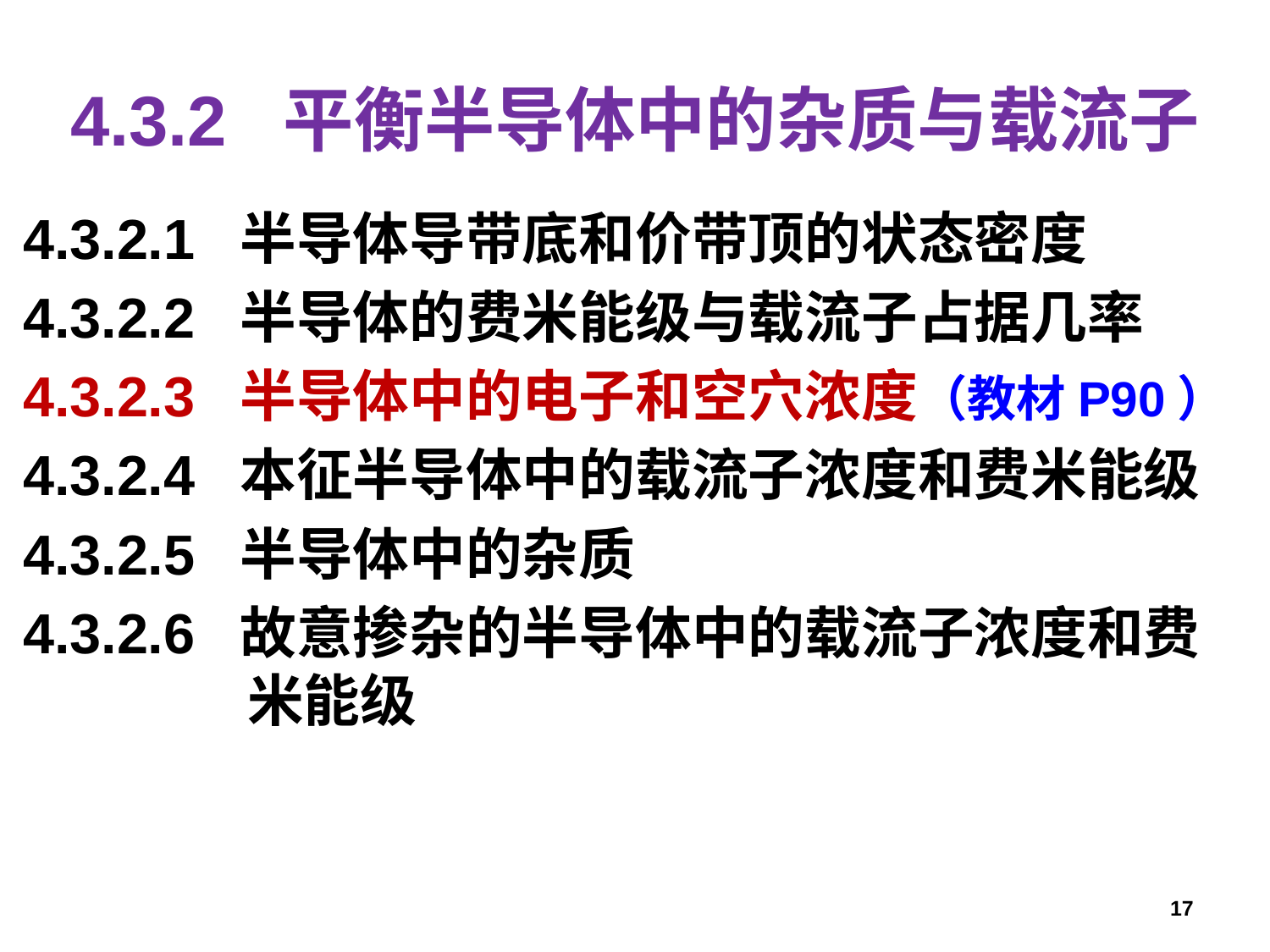

# 4.3.2  平衡半导体中的杂质与载流子
4.3.2.1  半导体导带底和价带顶的状态密度
4.3.2.2  半导体的费米能级与载流子占据几率
4.3.2.3  半导体中的电子和空穴浓度（教材P90）
4.3.2.4  本征半导体中的载流子浓度和费米能级
4.3.2.5  半导体中的杂质
4.3.2.6  故意掺杂的半导体中的载流子浓度和费米能级
17